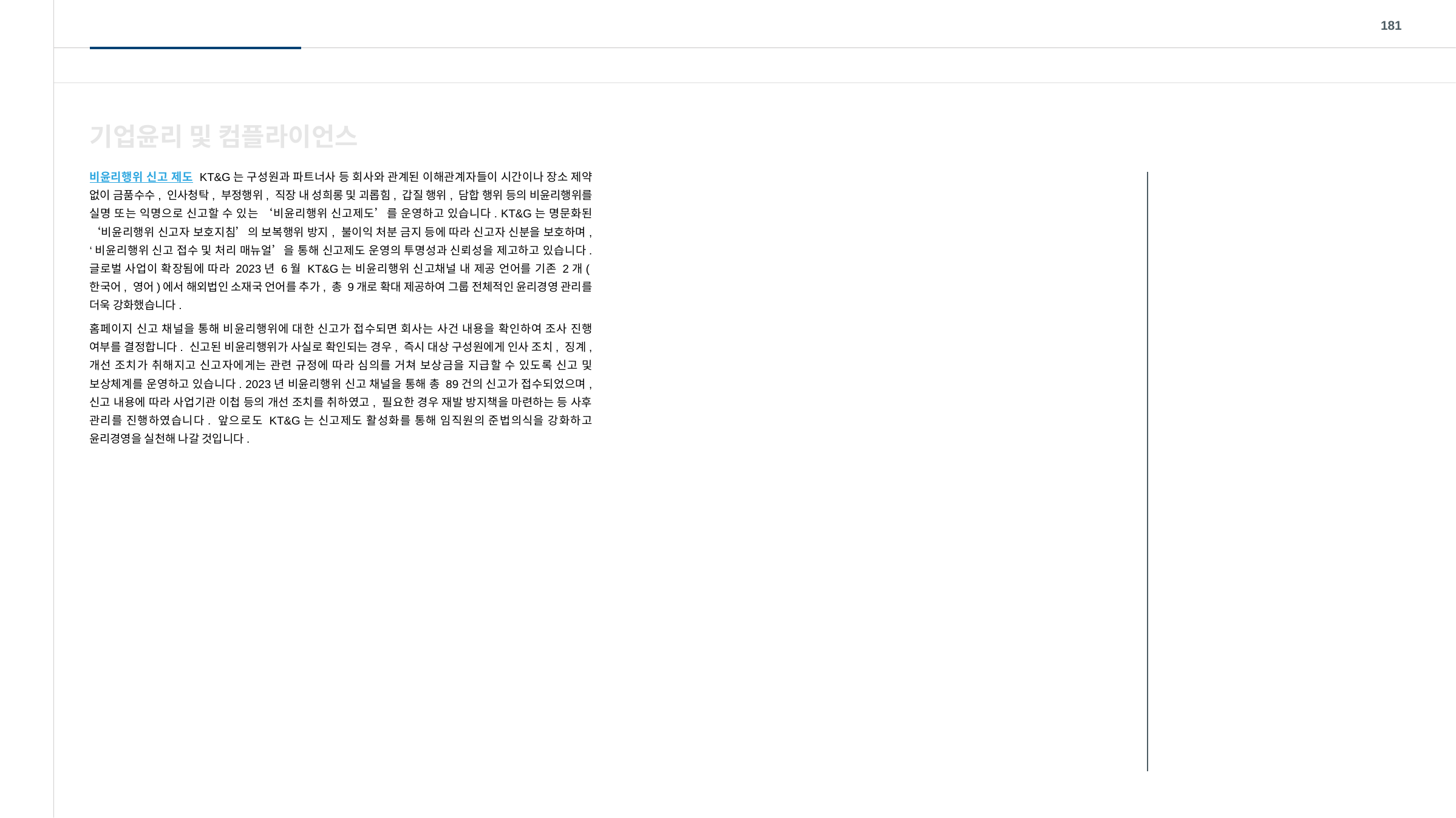

181
기업윤리 및 컴플라이언스
비윤리행위 신고 제도 KT&G는 구성원과 파트너사 등 회사와 관계된 이해관계자들이 시간이나 장소 제약 없이 금품수수, 인사청탁, 부정행위, 직장 내 성희롱 및 괴롭힘, 갑질 행위, 담합 행위 등의 비윤리행위를 실명 또는 익명으로 신고할 수 있는 ‘비윤리행위 신고제도’를 운영하고 있습니다. KT&G는 명문화된 ‘비윤리행위 신고자 보호지침’의 보복행위 방지, 불이익 처분 금지 등에 따라 신고자 신분을 보호하며, ‘비윤리행위 신고 접수 및 처리 매뉴얼’을 통해 신고제도 운영의 투명성과 신뢰성을 제고하고 있습니다. 글로벌 사업이 확장됨에 따라 2023년 6월 KT&G는 비윤리행위 신고채널 내 제공 언어를 기존 2개(한국어, 영어)에서 해외법인 소재국 언어를 추가, 총 9개로 확대 제공하여 그룹 전체적인 윤리경영 관리를 더욱 강화했습니다.

홈페이지 신고 채널을 통해 비윤리행위에 대한 신고가 접수되면 회사는 사건 내용을 확인하여 조사 진행 여부를 결정합니다. 신고된 비윤리행위가 사실로 확인되는 경우, 즉시 대상 구성원에게 인사 조치, 징계, 개선 조치가 취해지고 신고자에게는 관련 규정에 따라 심의를 거쳐 보상금을 지급할 수 있도록 신고 및 보상체계를 운영하고 있습니다. 2023년 비윤리행위 신고 채널을 통해 총 89건의 신고가 접수되었으며, 신고 내용에 따라 사업기관 이첩 등의 개선 조치를 취하였고, 필요한 경우 재발 방지책을 마련하는 등 사후 관리를 진행하였습니다. 앞으로도 KT&G는 신고제도 활성화를 통해 임직원의 준법의식을 강화하고 윤리경영을 실천해 나갈 것입니다.